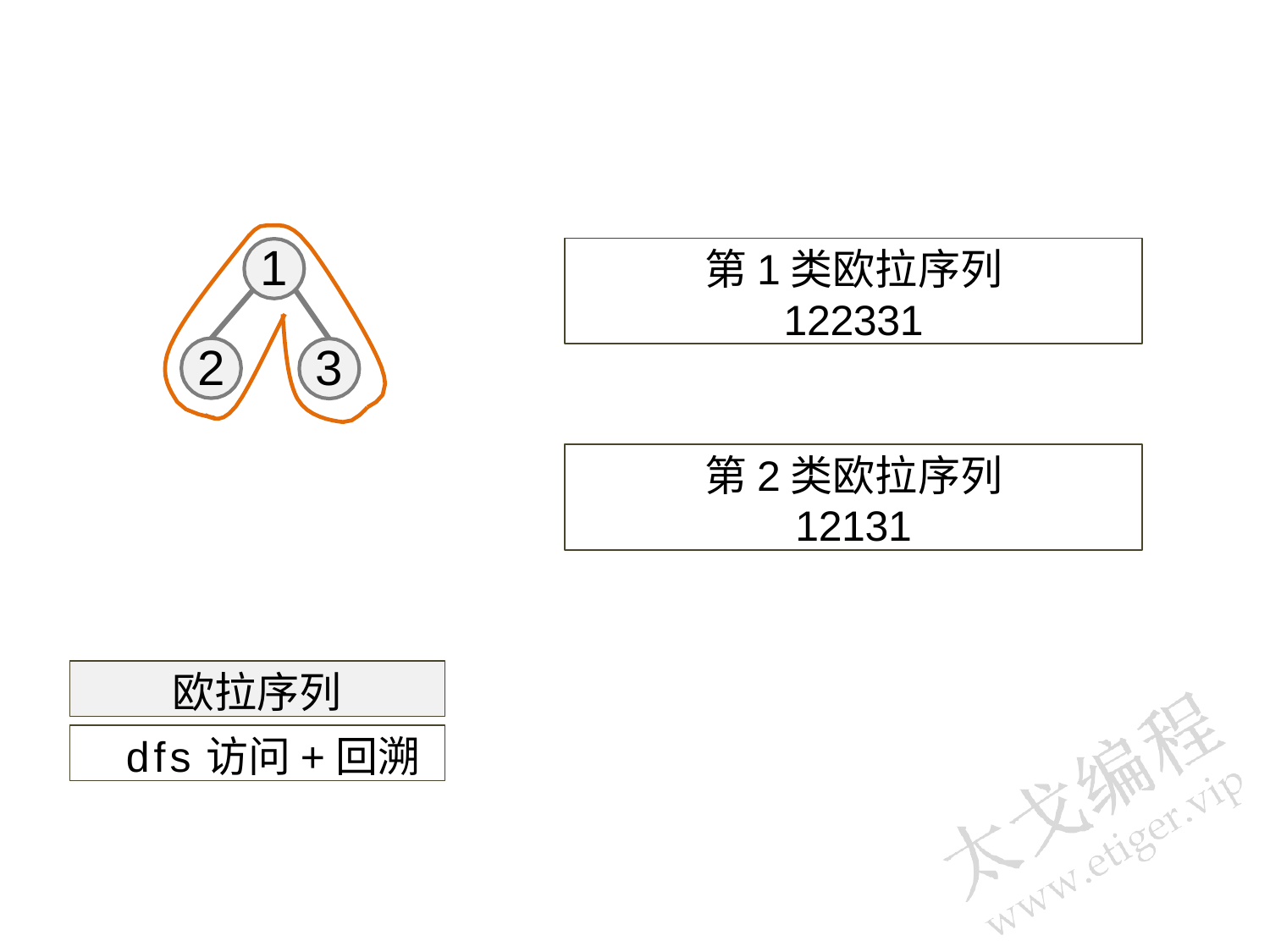

1

第1类欧拉序列
122331

2
3

第2类欧拉序列
12131
欧拉序列

dfs访问+回溯